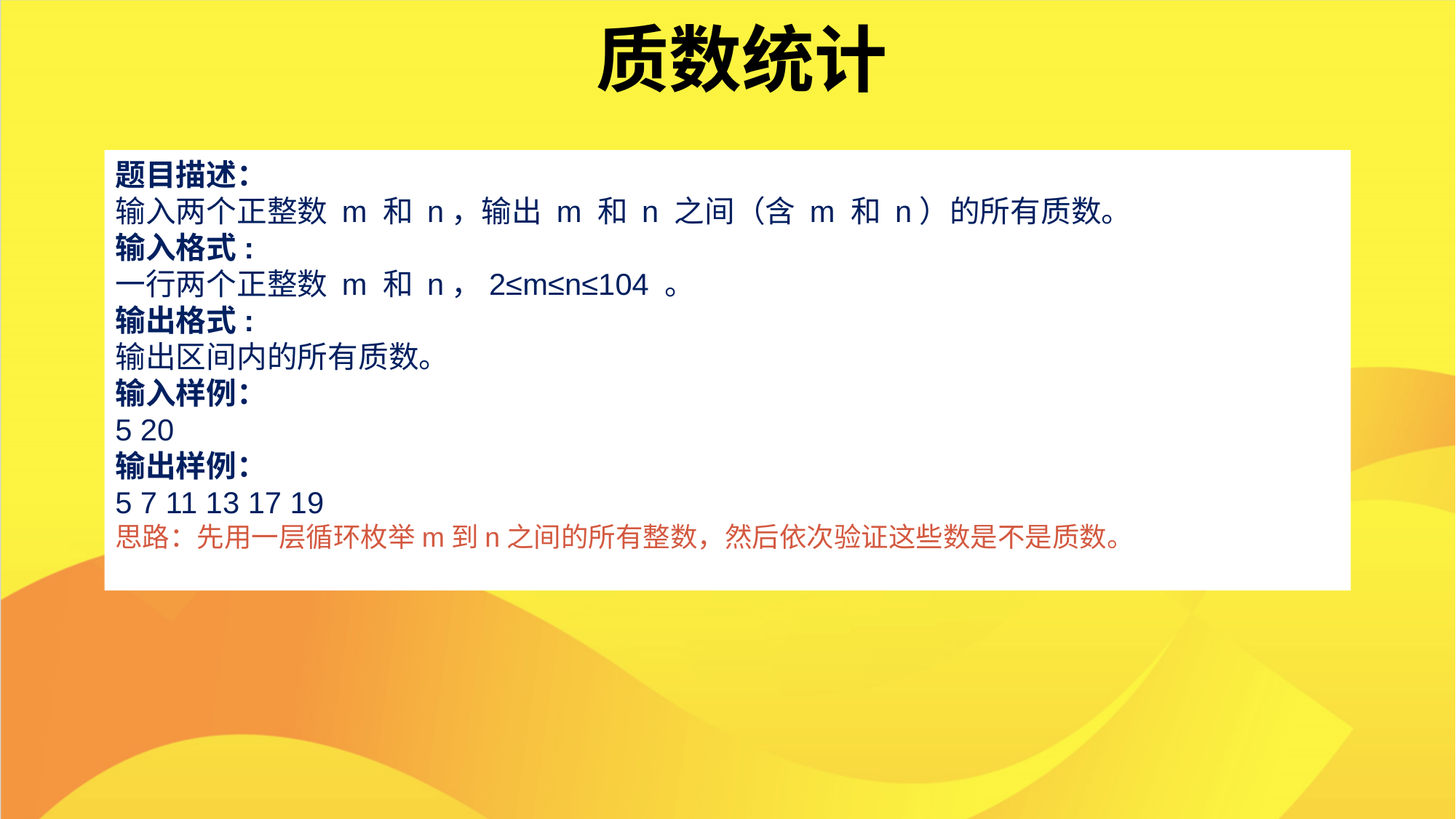

质数统计
题目描述：
输入两个正整数 m 和 n，输出 m 和 n 之间（含 m 和 n）的所有质数。
输入格式:
一行两个正整数 m 和 n，2≤m≤n≤104 。
输出格式:
输出区间内的所有质数。
输入样例：
5 20
输出样例：
5 7 11 13 17 19
思路：先用一层循环枚举m到n之间的所有整数，然后依次验证这些数是不是质数。